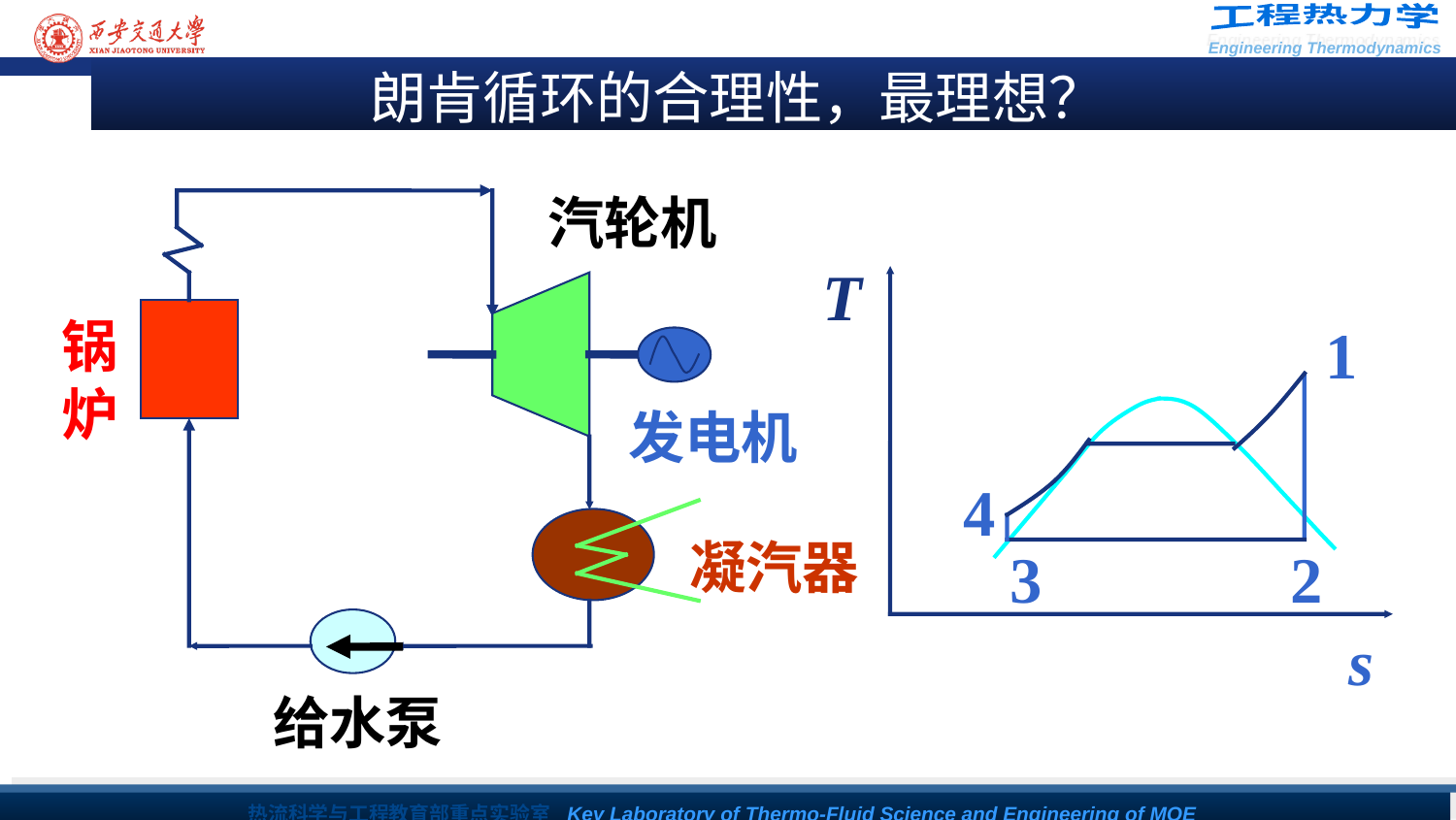

# 朗肯循环的合理性，最理想？
汽轮机

T

1

4

3
2

s

锅
炉

发电机

凝汽器

给水泵